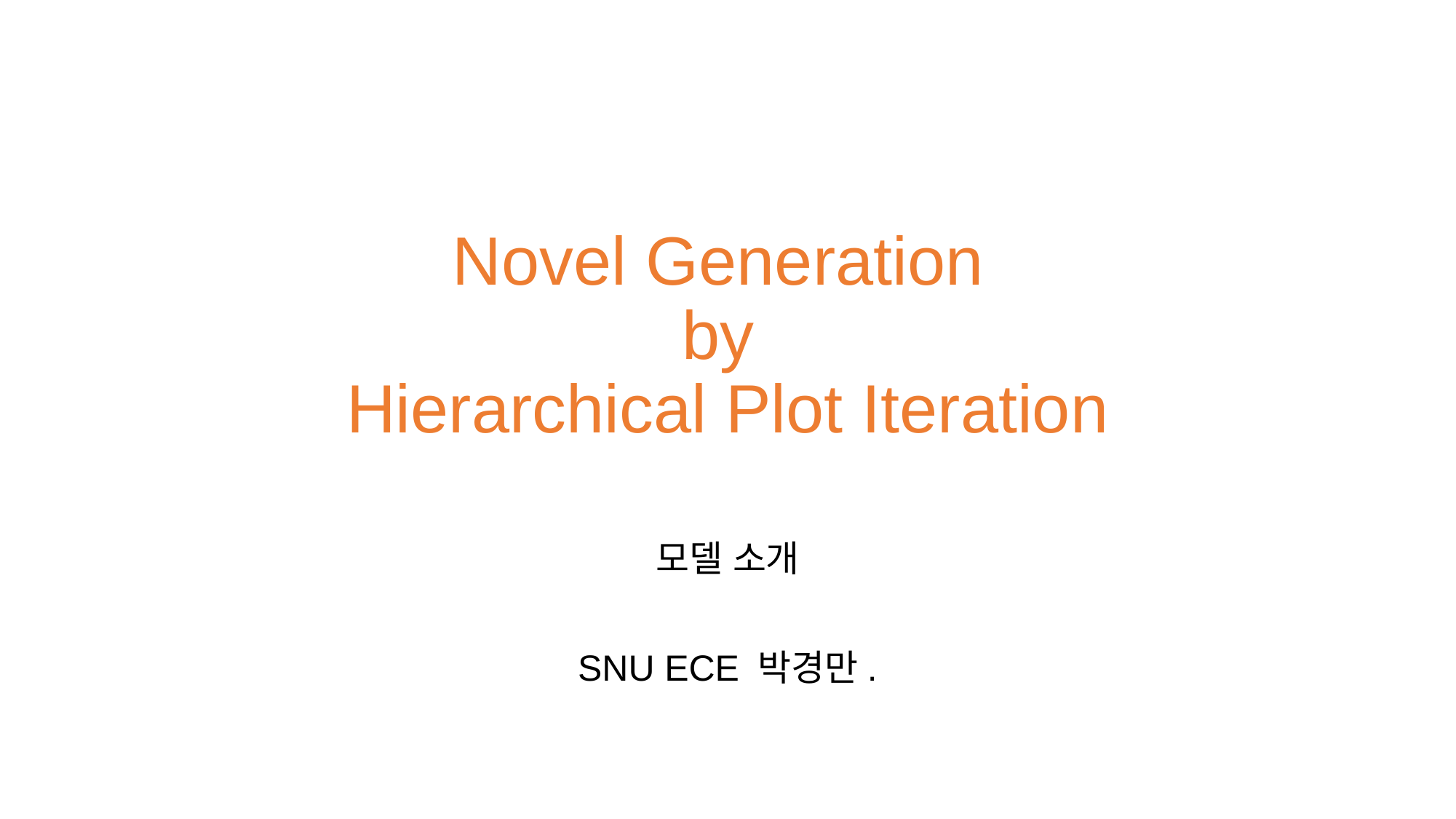

# Novel Generation by Hierarchical Plot Iteration
모델 소개

SNU ECE 박경만.